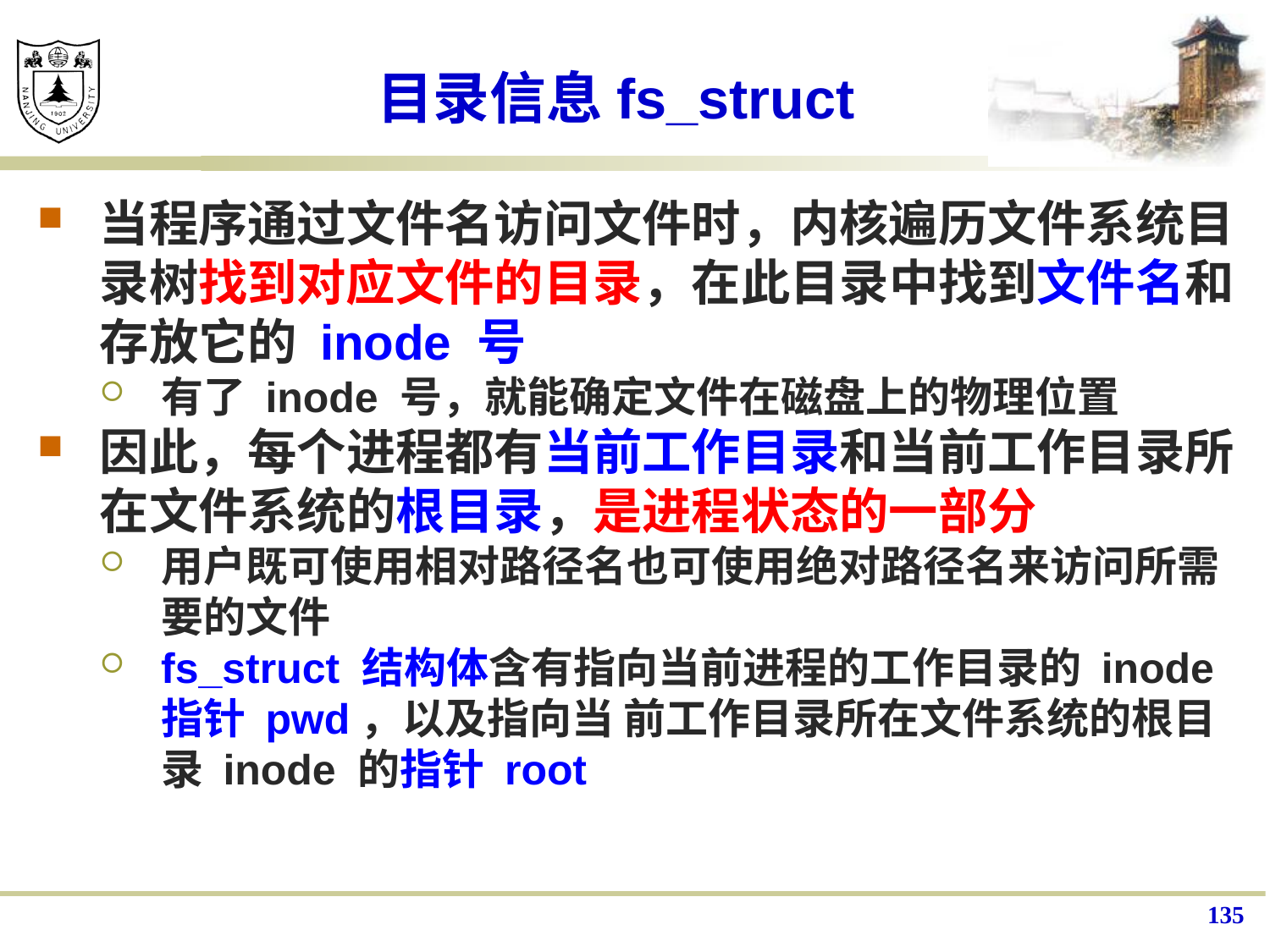

# 目录信息fs_struct
当程序通过文件名访问文件时，内核遍历文件系统目录树找到对应文件的目录，在此目录中找到文件名和存放它的 inode 号
有了 inode 号，就能确定文件在磁盘上的物理位置
因此，每个进程都有当前工作目录和当前工作目录所在文件系统的根目录，是进程状态的一部分
用户既可使用相对路径名也可使用绝对路径名来访问所需要的文件
fs_struct 结构体含有指向当前进程的工作目录的 inode 指针 pwd，以及指向当 前工作目录所在文件系统的根目录 inode 的指针 root

135